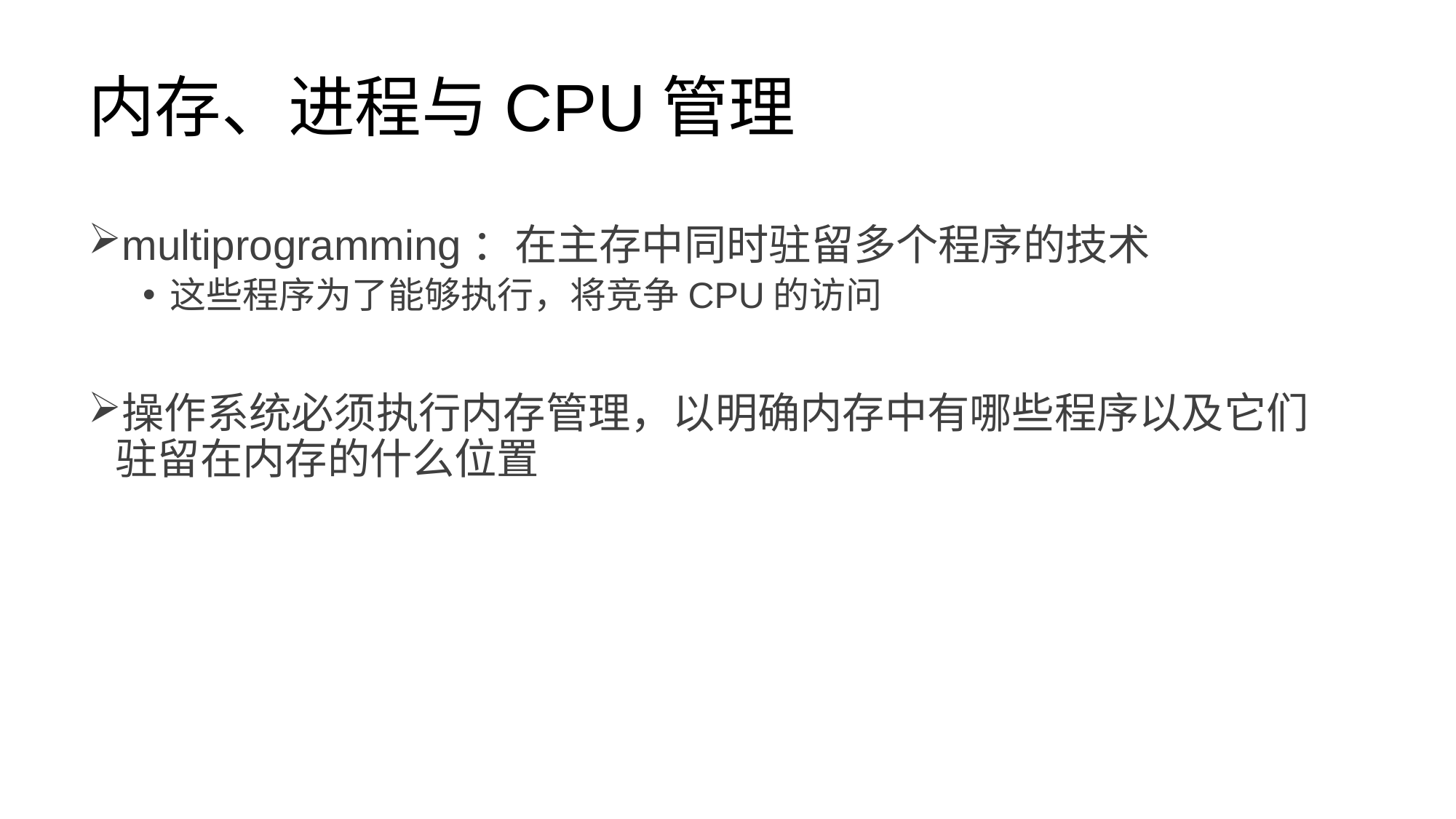

# 内存、进程与CPU管理
multiprogramming：在主存中同时驻留多个程序的技术
这些程序为了能够执行，将竞争CPU的访问

操作系统必须执行内存管理，以明确内存中有哪些程序以及它们驻留在内存的什么位置